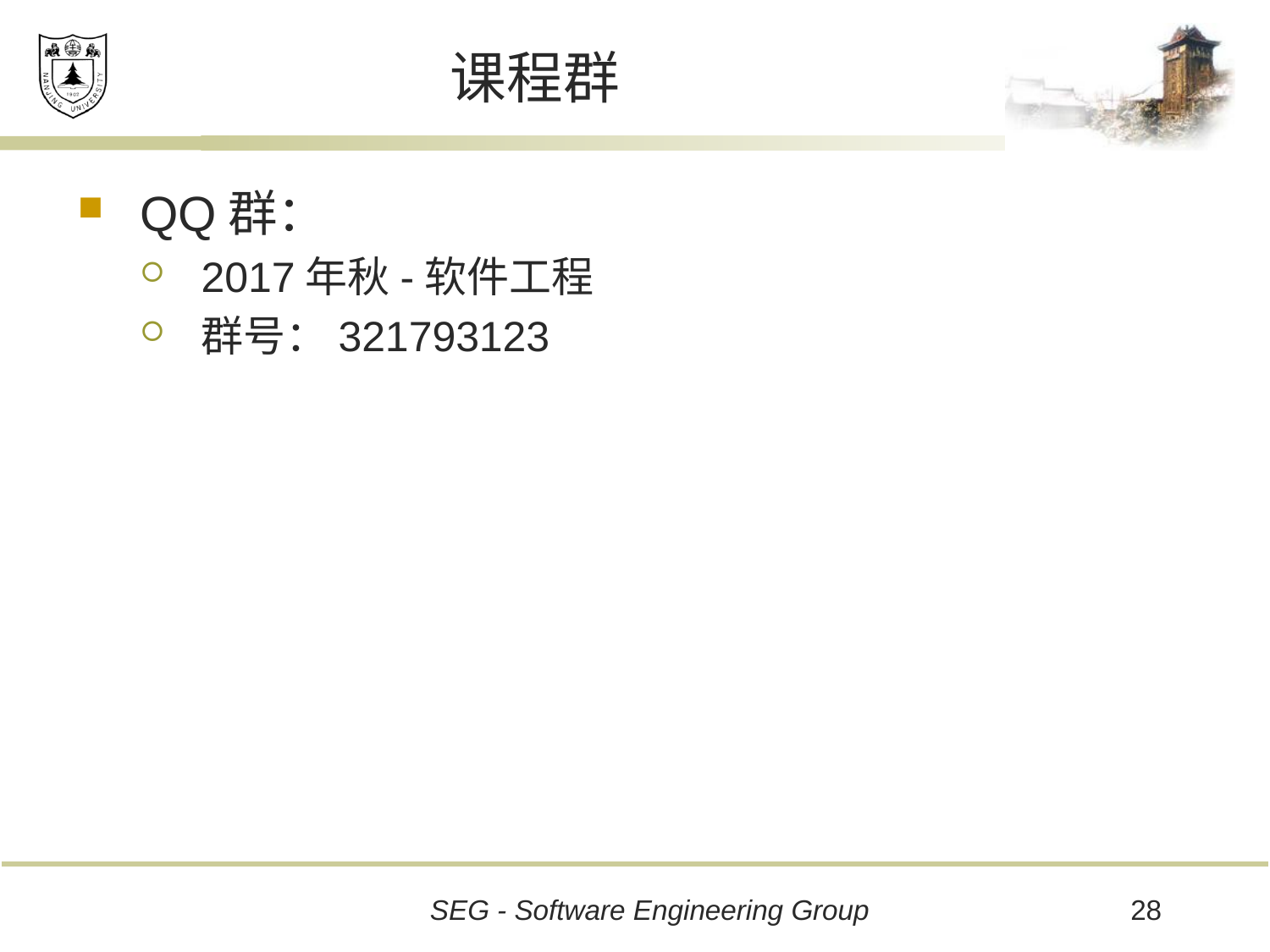

# 课程群
QQ群：
2017年秋-软件工程
群号：321793123
28
SEG - Software Engineering Group